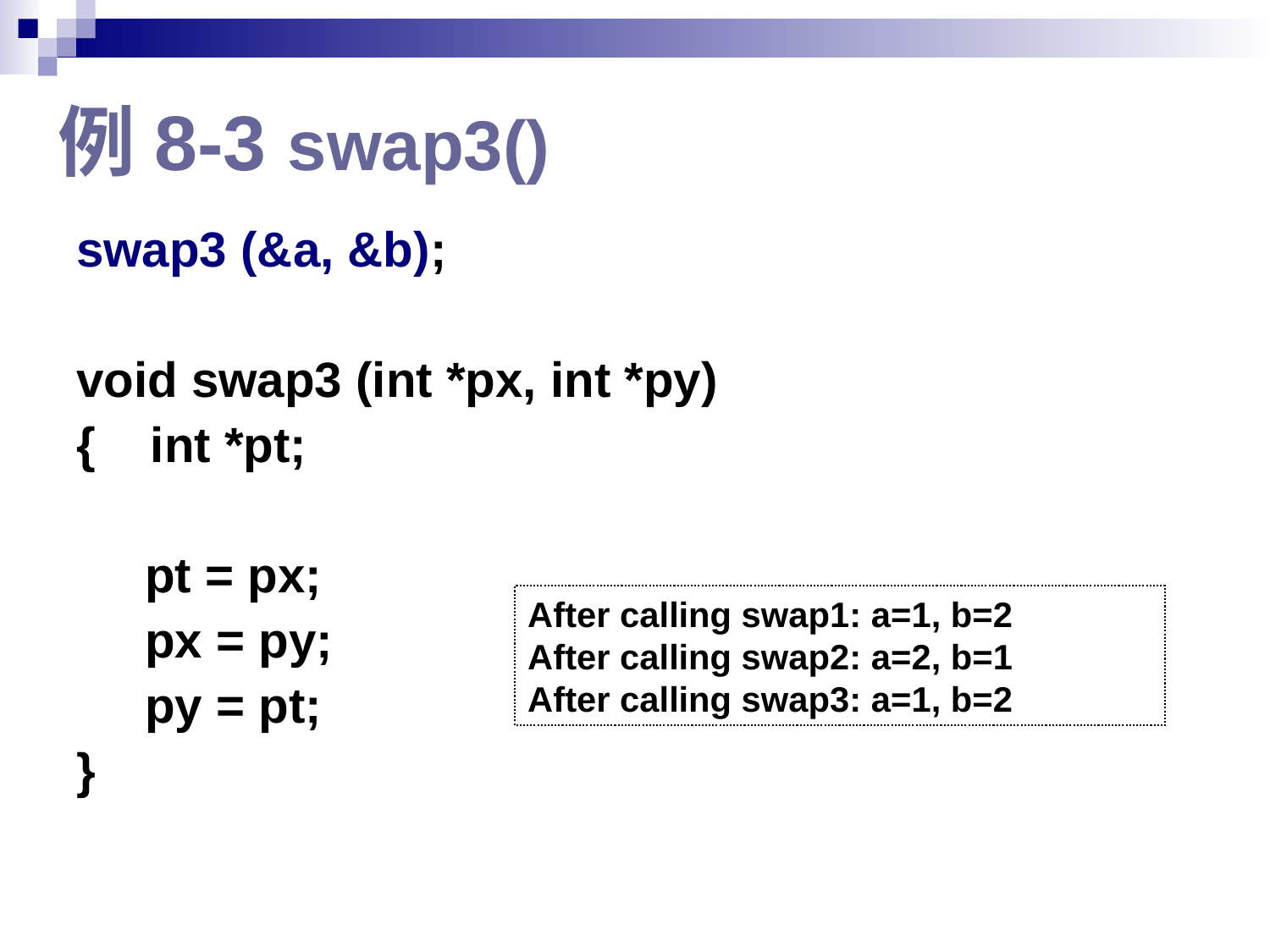

# 例8-3 swap3()
swap3 (&a, &b);

void swap3 (int *px, int *py)
{    int *pt;

     pt = px;
     px = py;
     py = pt;
}
After calling swap1: a=1, b=2
After calling swap2: a=2, b=1
After calling swap3: a=1, b=2